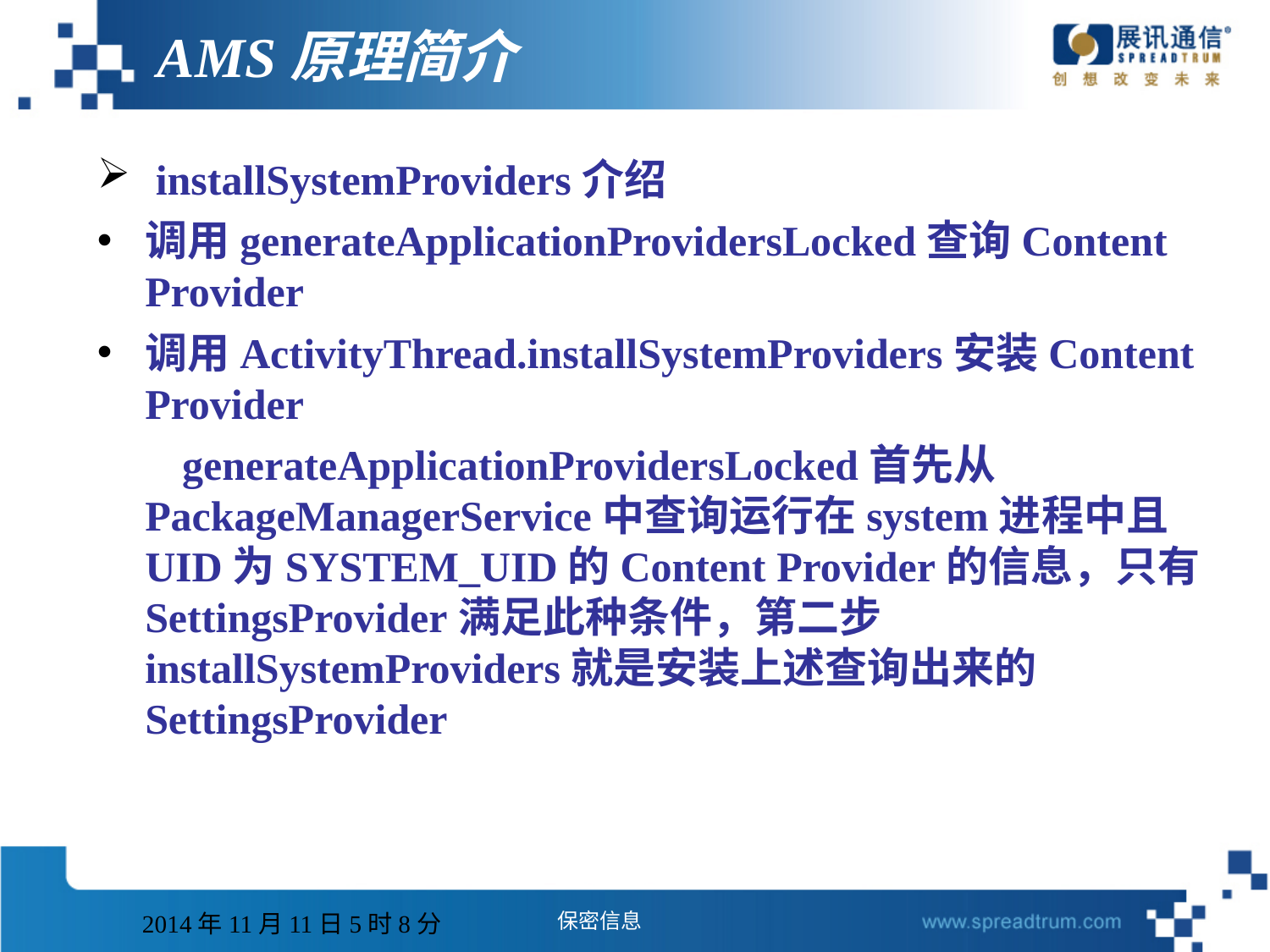

# AMS原理简介
 installSystemProviders介绍
调用generateApplicationProvidersLocked查询Content Provider
调用ActivityThread.installSystemProviders安装Content Provider
        generateApplicationProvidersLocked首先从PackageManagerService中查询运行在system进程中且UID为SYSTEM_UID的Content Provider的信息，只有SettingsProvider满足此种条件，第二步installSystemProviders就是安装上述查询出来的SettingsProvider
2014年11月11日5时8分